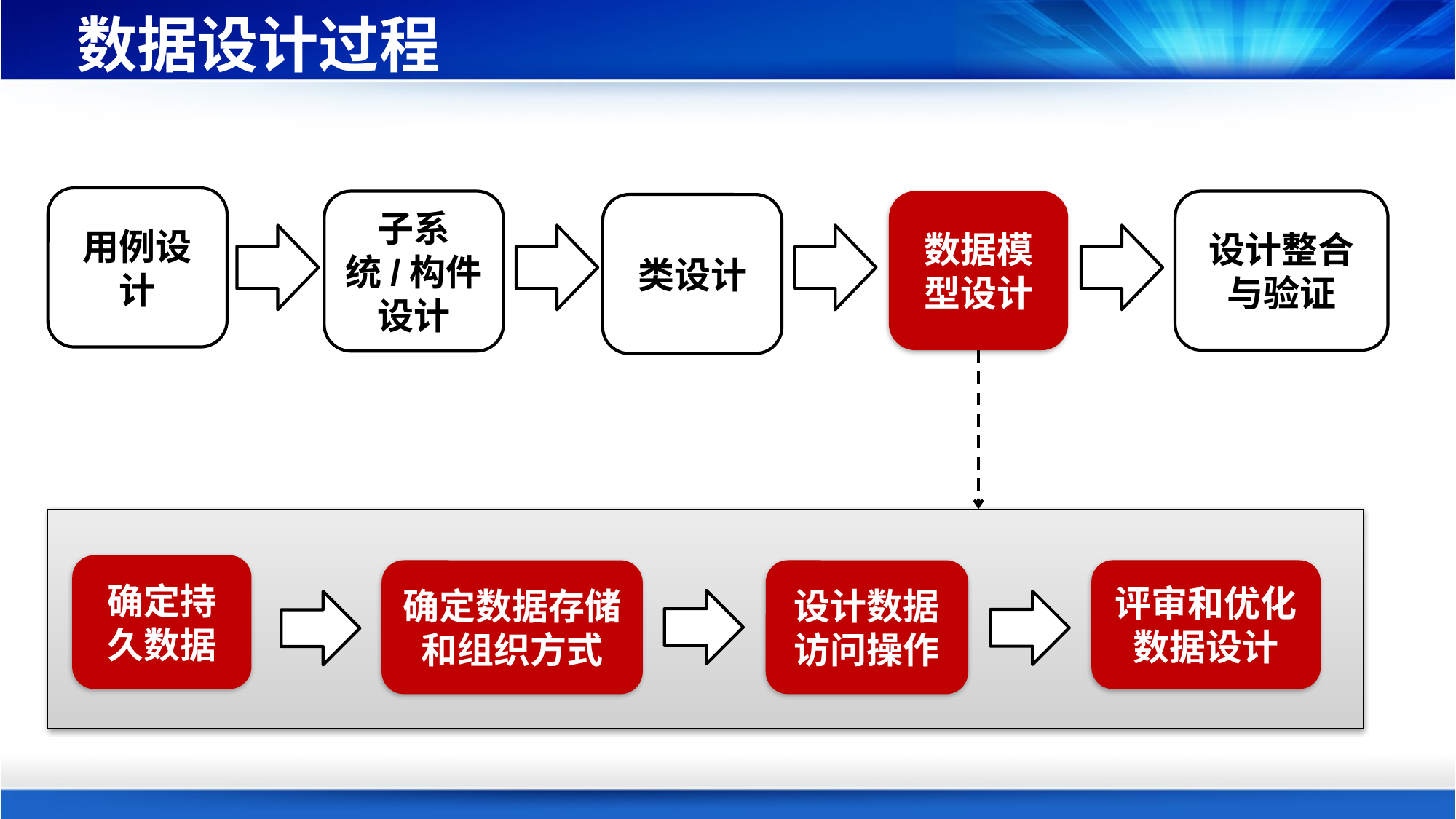

# 数据设计过程
用例设计
数据模型设计
设计整合与验证
子系统/构件设计
类设计

确定持久数据
设计数据访问操作
评审和优化数据设计
确定数据存储和组织方式